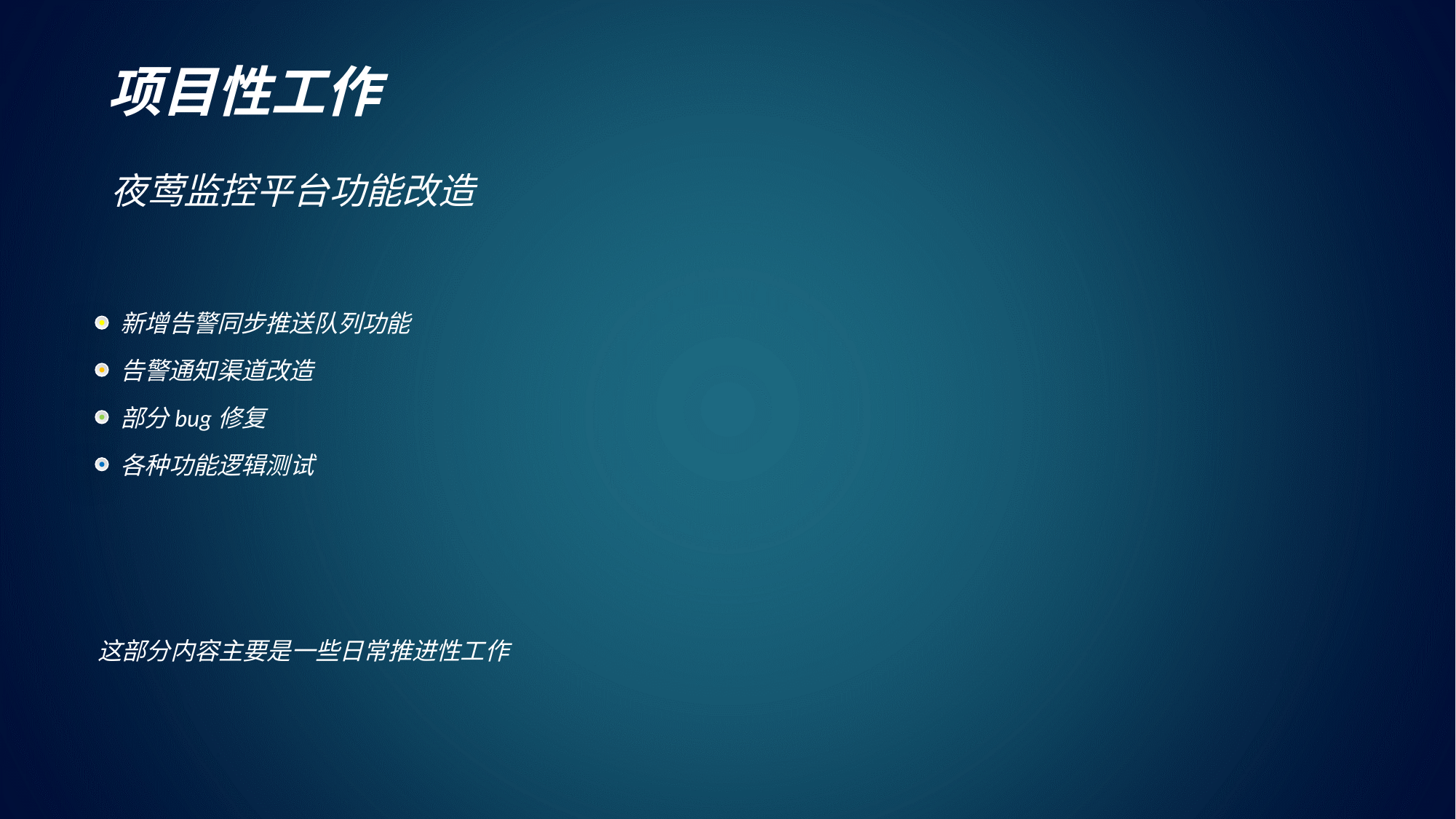

项目性工作
夜莺监控平台功能改造
新增告警同步推送队列功能
告警通知渠道改造
部分bug修复
各种功能逻辑测试

这部分内容主要是一些日常推进性工作